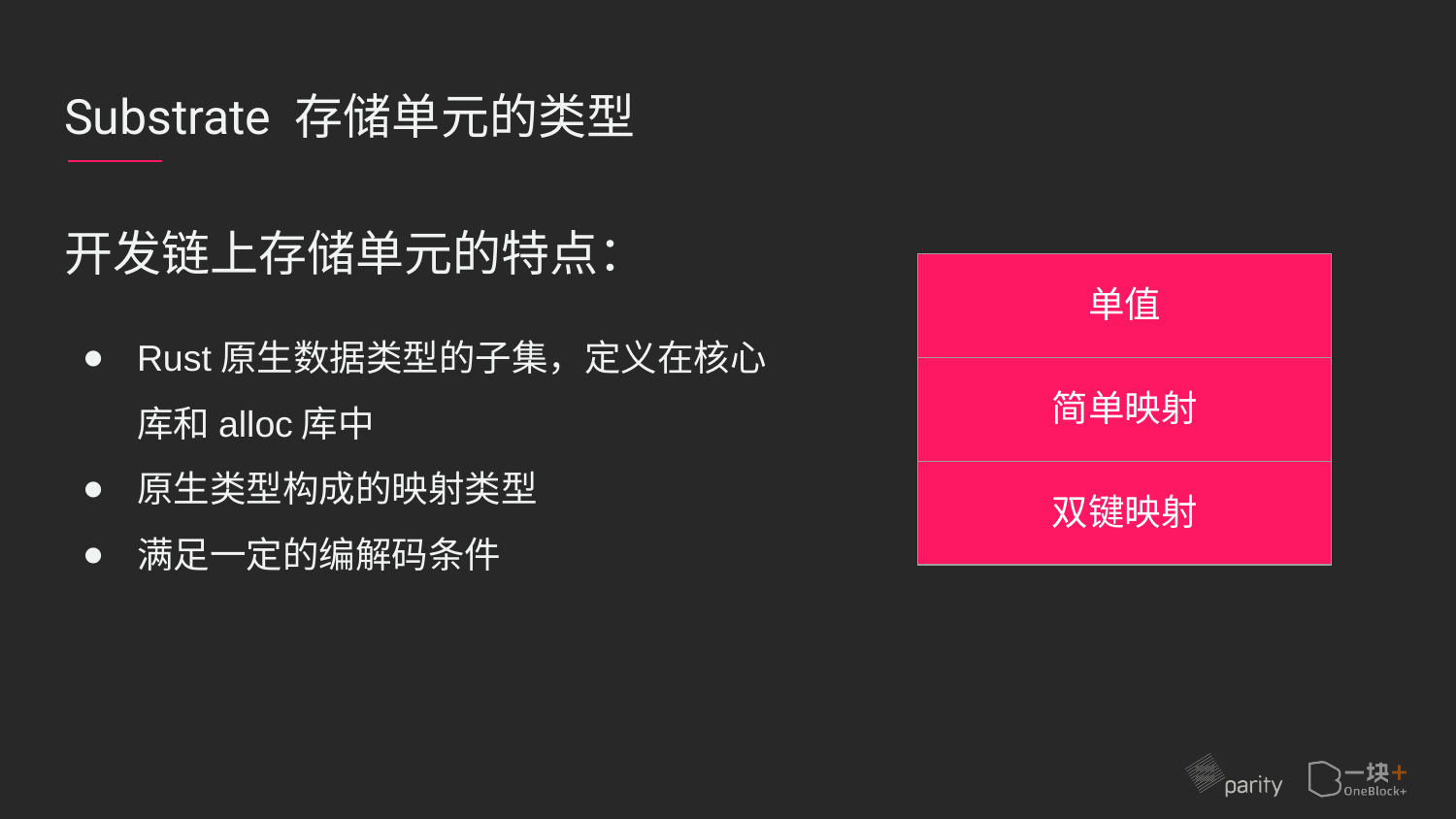

# Substrate 存储单元的类型
开发链上存储单元的特点：
Rust原生数据类型的子集，定义在核心库和alloc库中
原生类型构成的映射类型
满足一定的编解码条件

| 单值 |
| --- |
| 简单映射 |
| 双键映射 |